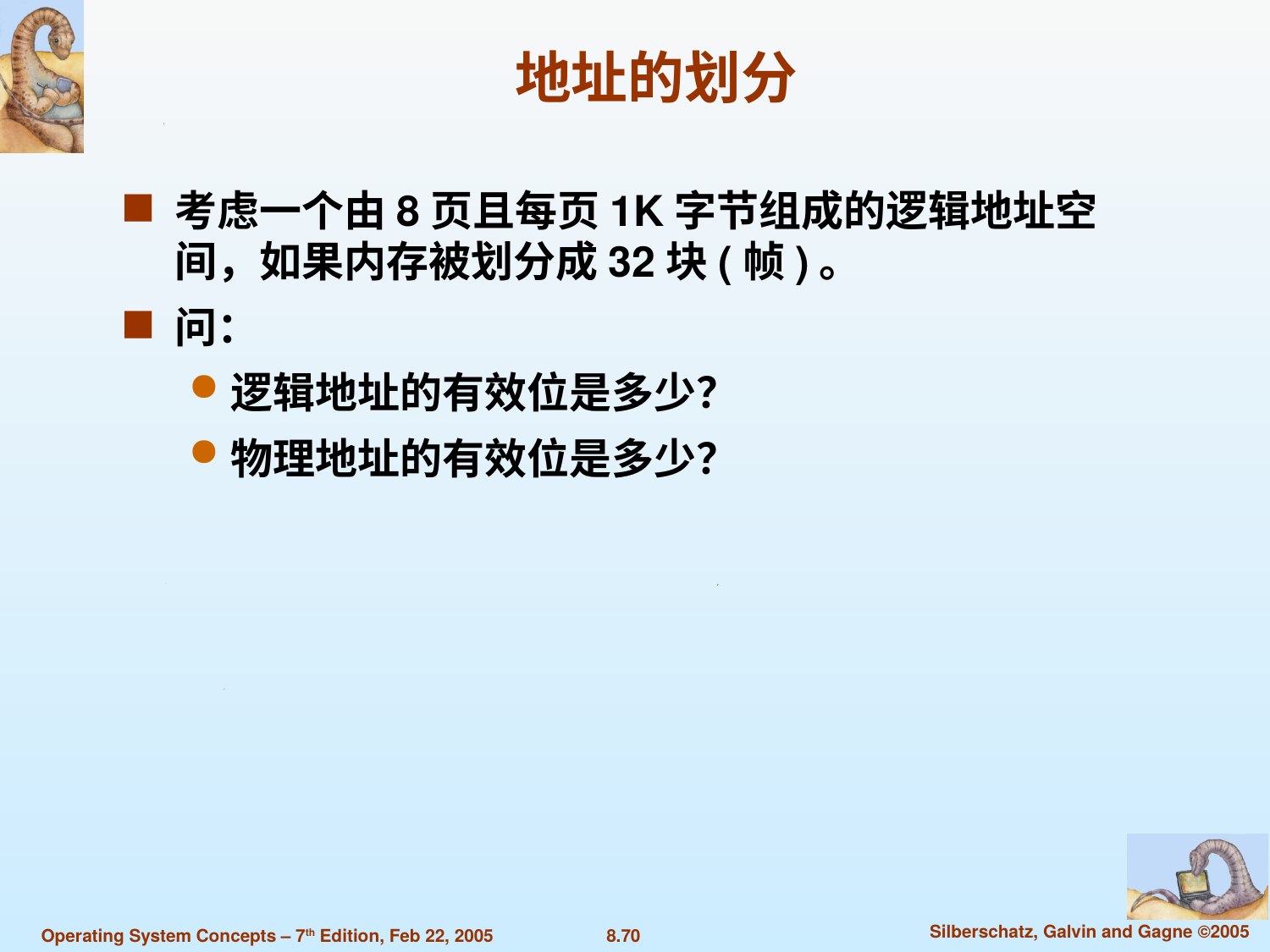

地址的划分
考虑一个由8页且每页1K字节组成的逻辑地址空间，如果内存被划分成32块(帧)。
问：
逻辑地址的有效位是多少？
物理地址的有效位是多少？